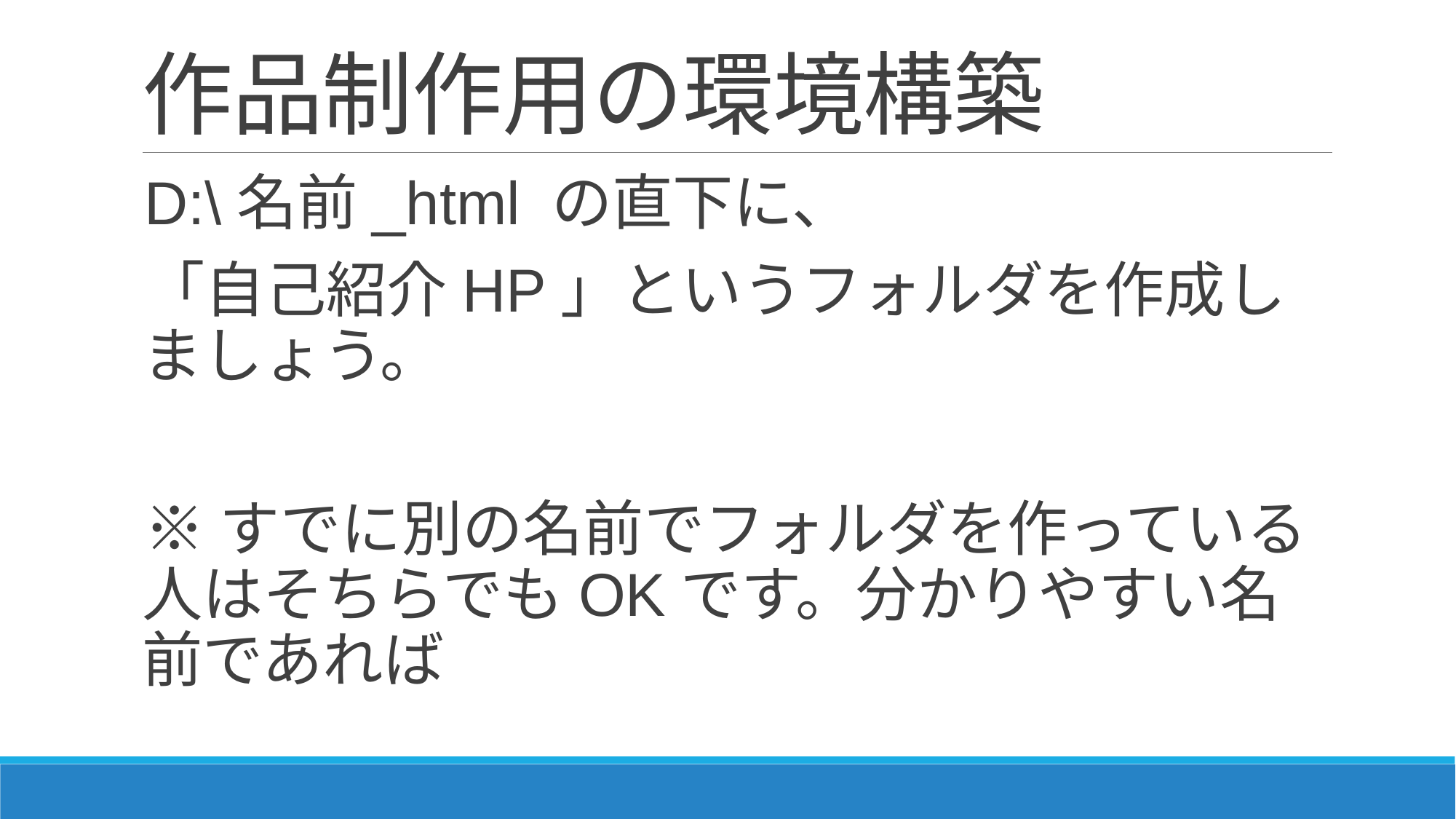

# 作品制作用の環境構築
D:\名前_html の直下に、
「自己紹介HP」というフォルダを作成しましょう。

※すでに別の名前でフォルダを作っている人はそちらでもOKです。分かりやすい名前であれば